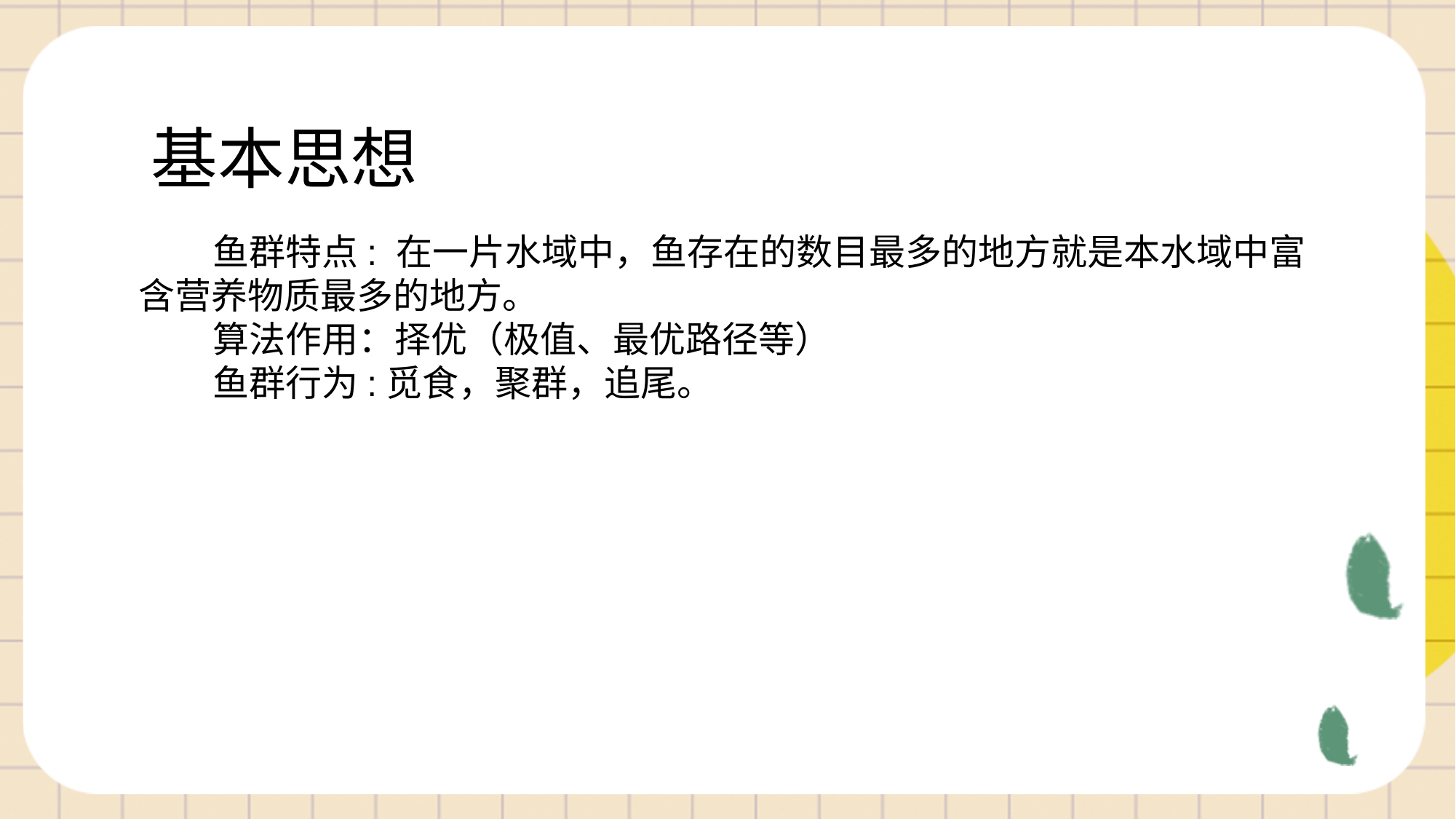

基本思想

        鱼群特点: 在一片水域中，鱼存在的数目最多的地方就是本水域中富含营养物质最多的地方。
        算法作用：择优（极值、最优路径等）
        鱼群行为:觅食，聚群，追尾。